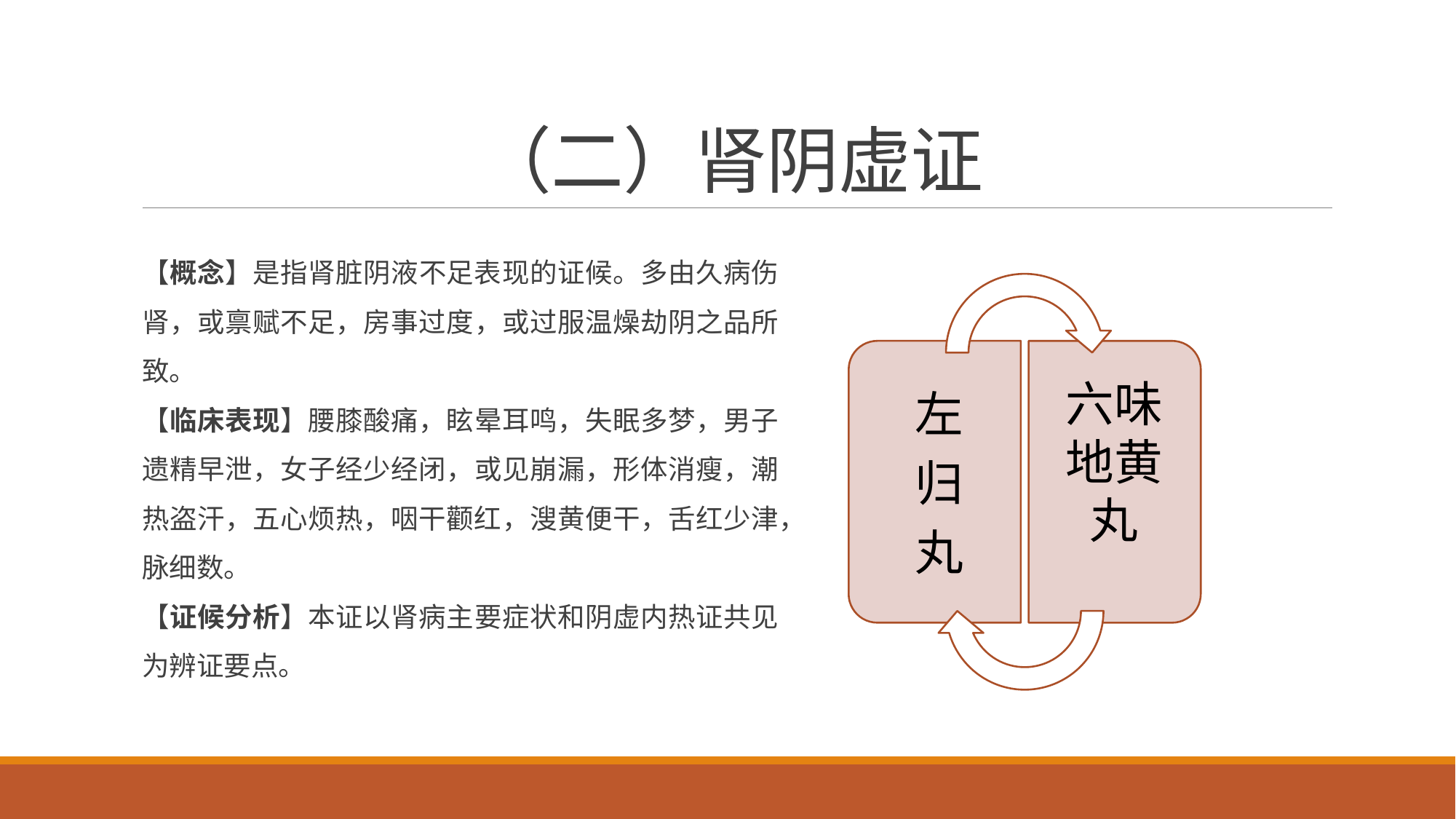

# （二）肾阴虚证
【概念】是指肾脏阴液不足表现的证候。多由久病伤肾，或禀赋不足，房事过度，或过服温燥劫阴之品所致。
【临床表现】腰膝酸痛，眩晕耳鸣，失眠多梦，男子遗精早泄，女子经少经闭，或见崩漏，形体消瘦，潮热盗汗，五心烦热，咽干颧红，溲黄便干，舌红少津，脉细数。
【证候分析】本证以肾病主要症状和阴虚内热证共见为辨证要点。
左
归
丸
六味地黄丸